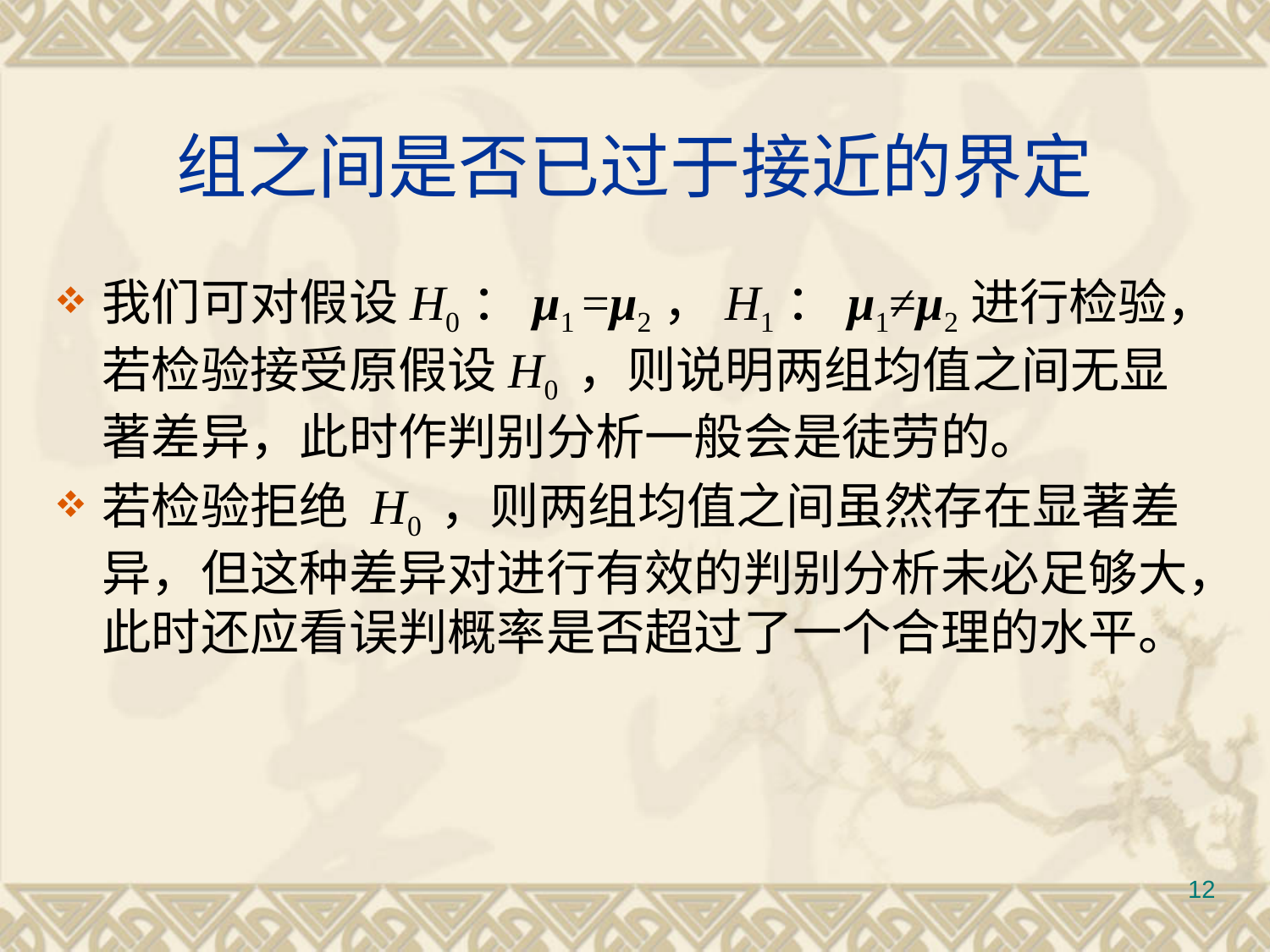

# 组之间是否已过于接近的界定
我们可对假设H0：μ1 =μ2，H1：μ1≠μ2进行检验，若检验接受原假设H0 ，则说明两组均值之间无显著差异，此时作判别分析一般会是徒劳的。
若检验拒绝 H0 ，则两组均值之间虽然存在显著差异，但这种差异对进行有效的判别分析未必足够大，此时还应看误判概率是否超过了一个合理的水平。
12